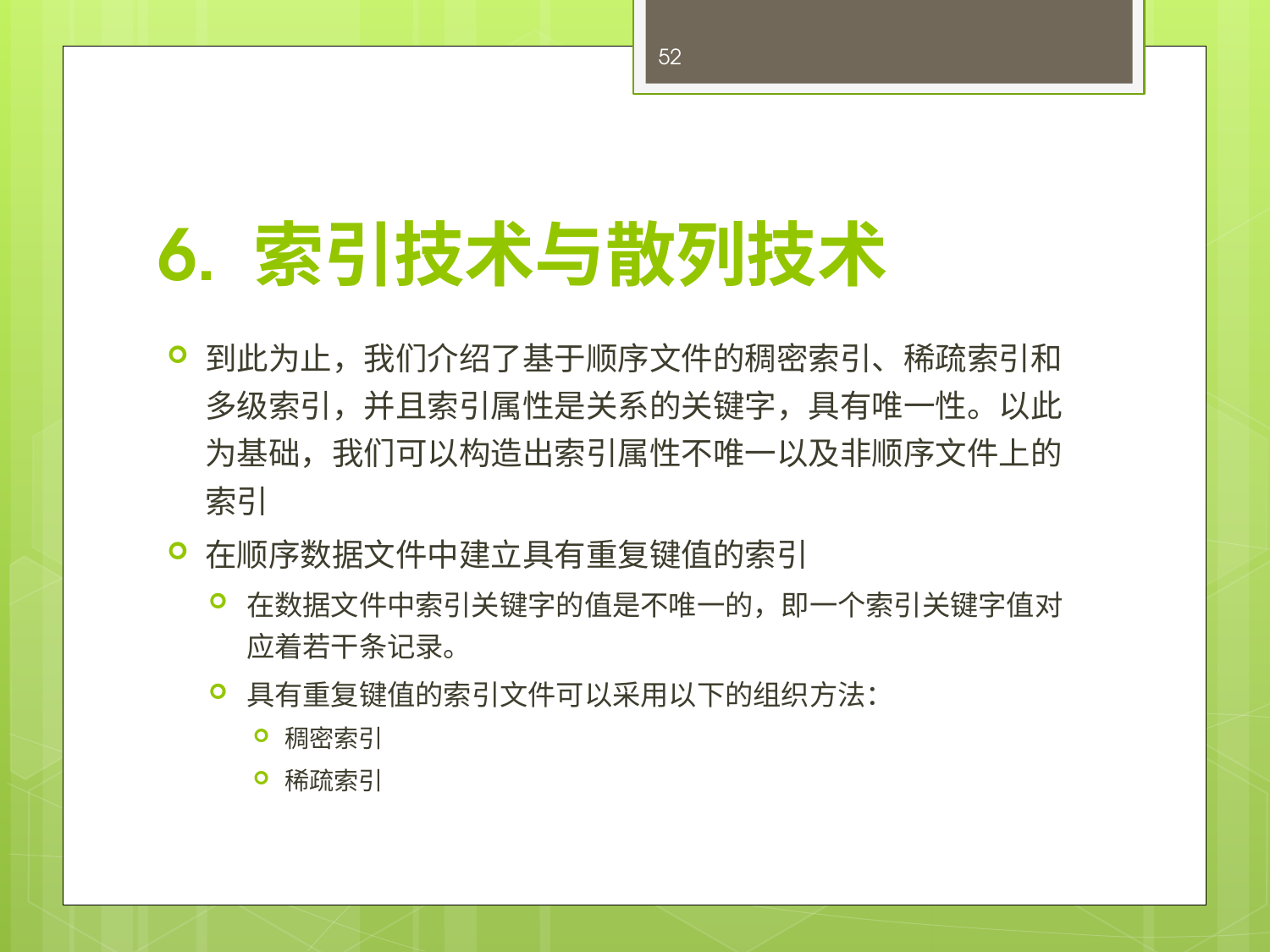

52
# 6. 索引技术与散列技术
到此为止，我们介绍了基于顺序文件的稠密索引、稀疏索引和多级索引，并且索引属性是关系的关键字，具有唯一性。以此为基础，我们可以构造出索引属性不唯一以及非顺序文件上的索引
在顺序数据文件中建立具有重复键值的索引
在数据文件中索引关键字的值是不唯一的，即一个索引关键字值对应着若干条记录。
具有重复键值的索引文件可以采用以下的组织方法：
稠密索引
稀疏索引